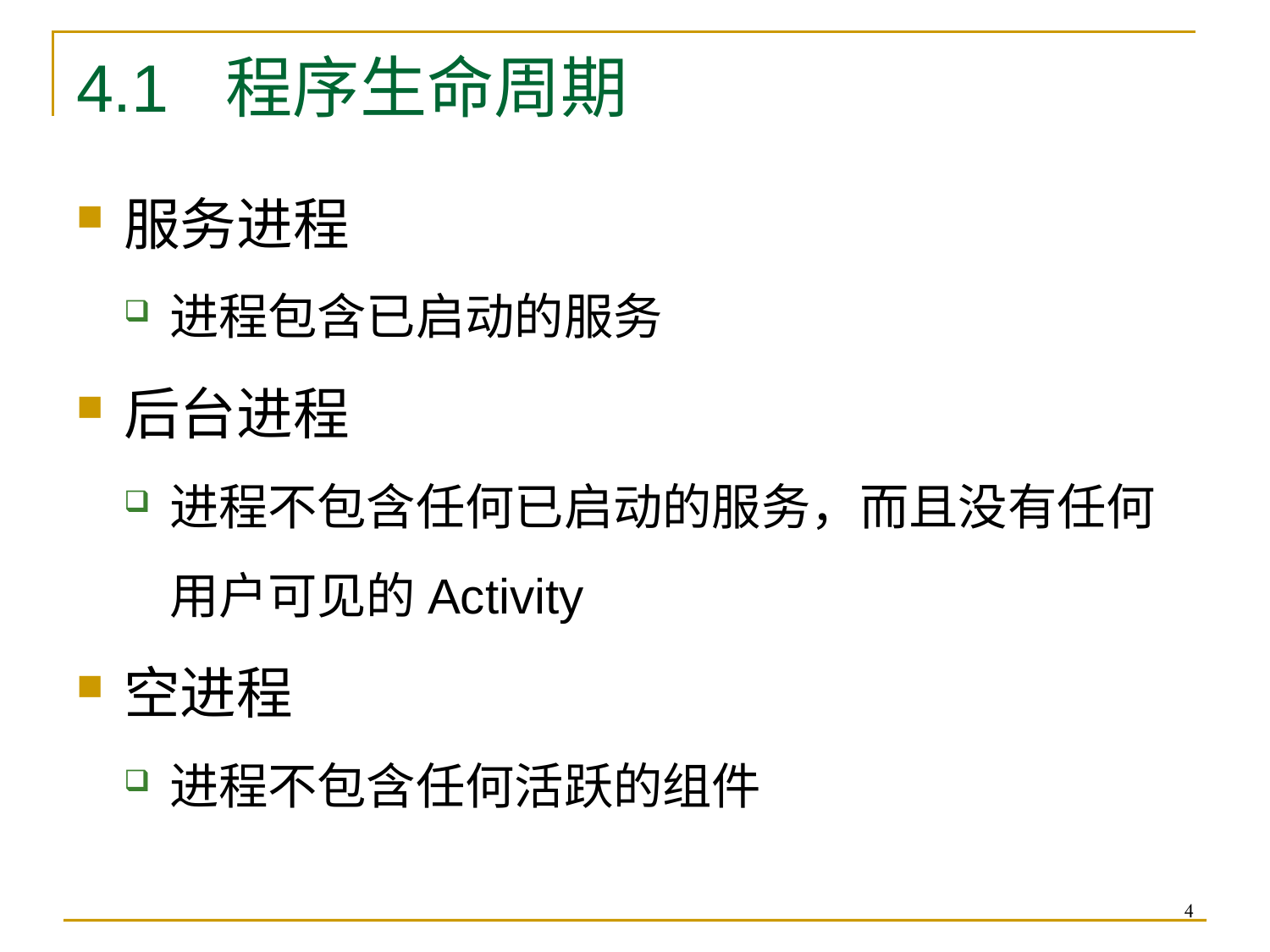

# 4.1 程序生命周期
服务进程
进程包含已启动的服务
后台进程
进程不包含任何已启动的服务，而且没有任何用户可见的Activity
空进程
进程不包含任何活跃的组件

4